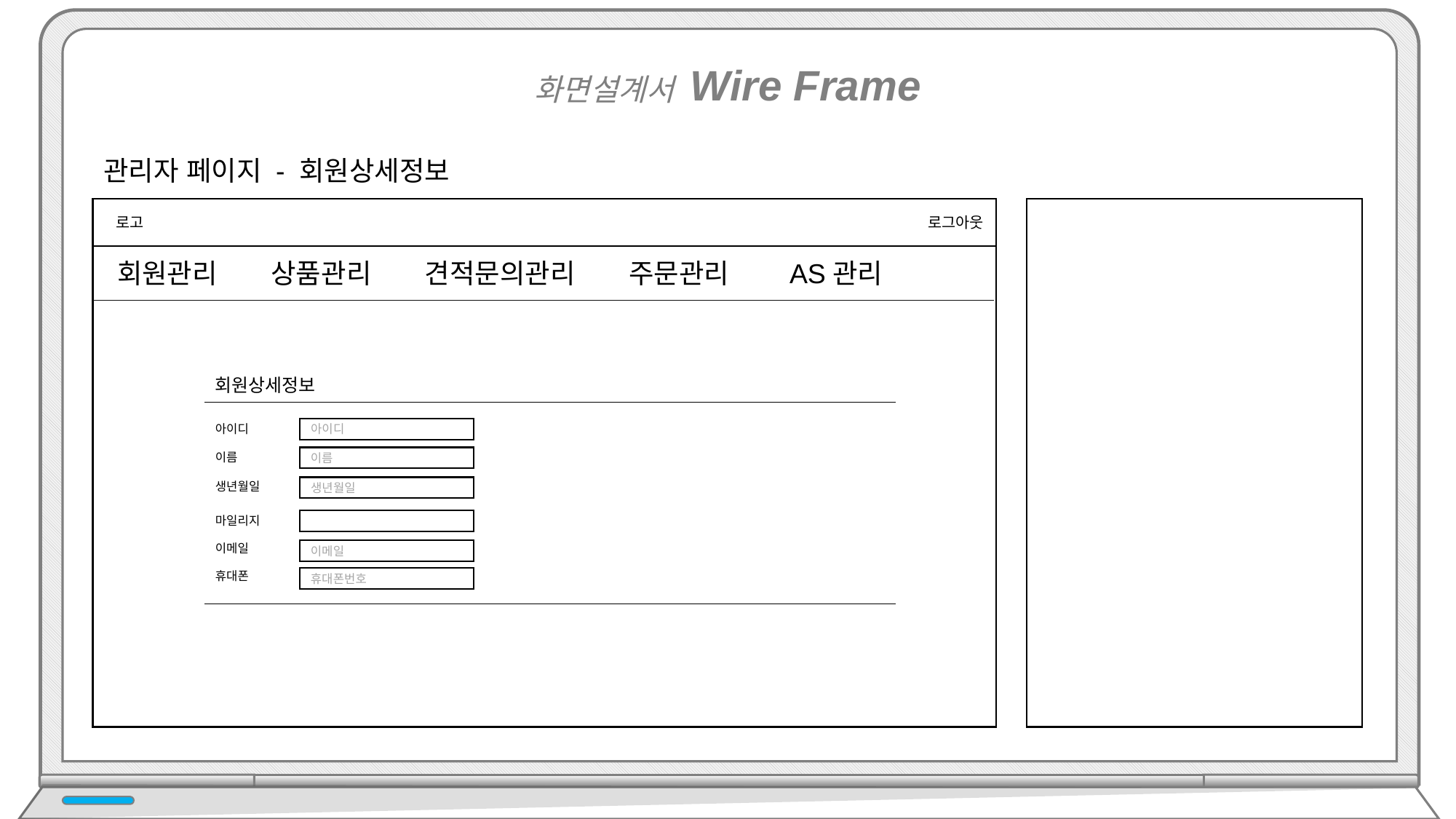

화면설계서 Wire Frame
관리자 페이지 - 회원상세정보

로그아웃
로고
회원관리       상품관리       견적문의관리       주문관리       AS관리
회원상세정보
아이디
아이디
이름
이름
생년월일
생년월일
마일리지

이메일
이메일
휴대폰
휴대폰번호